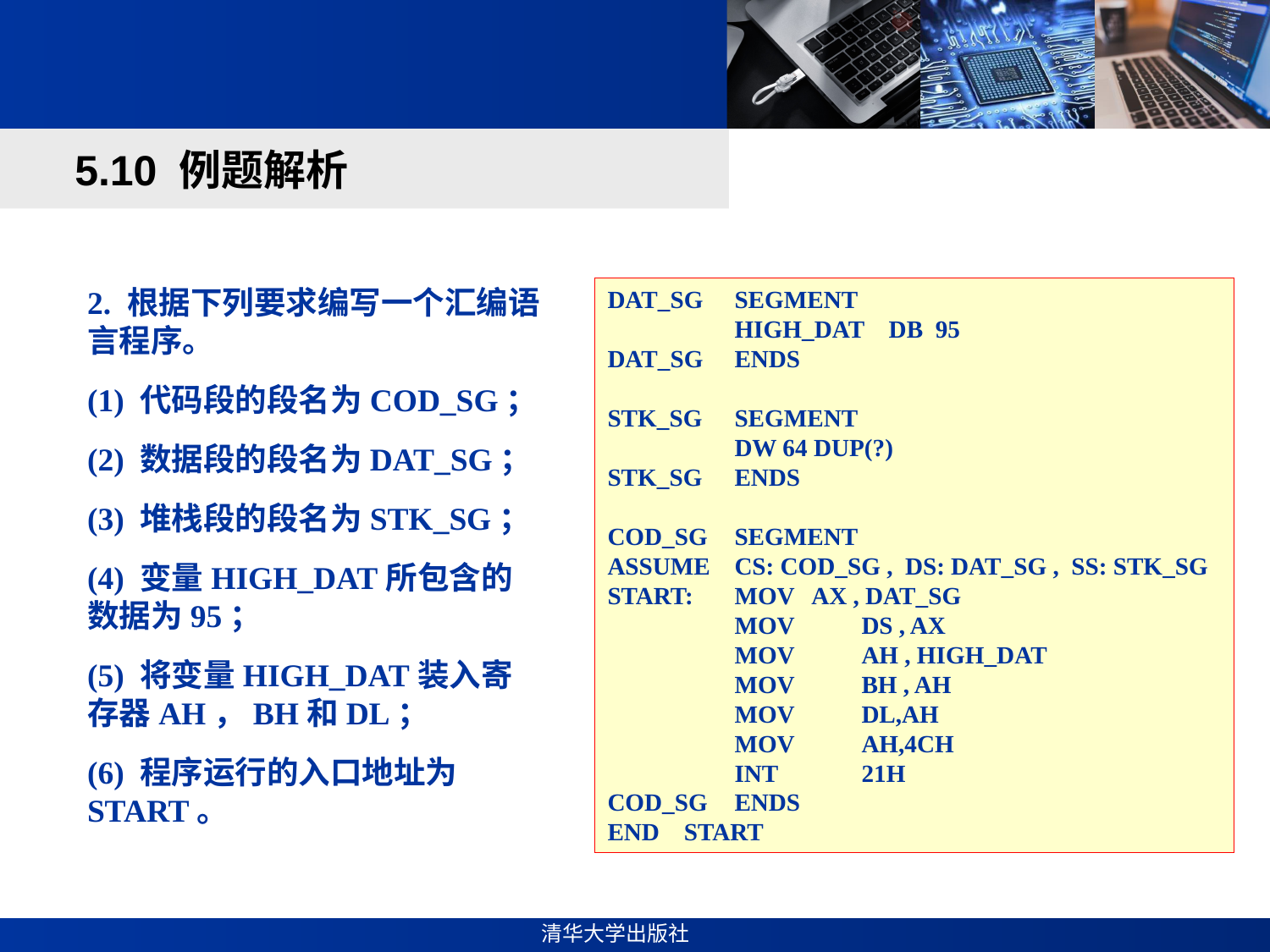

#
5.10 例题解析

2. 根据下列要求编写一个汇编语言程序。
(1) 代码段的段名为COD_SG；
(2) 数据段的段名为DAT_SG；
(3) 堆栈段的段名为STK_SG；
(4) 变量HIGH_DAT所包含的数据为95；
(5) 将变量HIGH_DAT装入寄存器AH，BH和DL；
(6) 程序运行的入口地址为START。
DAT_SG   	SEGMENT
	HIGH_DAT    DB  95
DAT_SG   	ENDS

STK_SG   	SEGMENT
	DW 64 DUP(?)
STK_SG   	ENDS

COD_SG   	SEGMENT
ASSUME   	CS: COD_SG ,  DS: DAT_SG ,  SS: STK_SG
START: 	MOV   AX , DAT_SG
	MOV	DS , AX
	MOV	AH , HIGH_DAT
	MOV	BH , AH
	MOV	DL,AH
	MOV	AH,4CH
	INT	21H
COD_SG  	ENDS
END    START